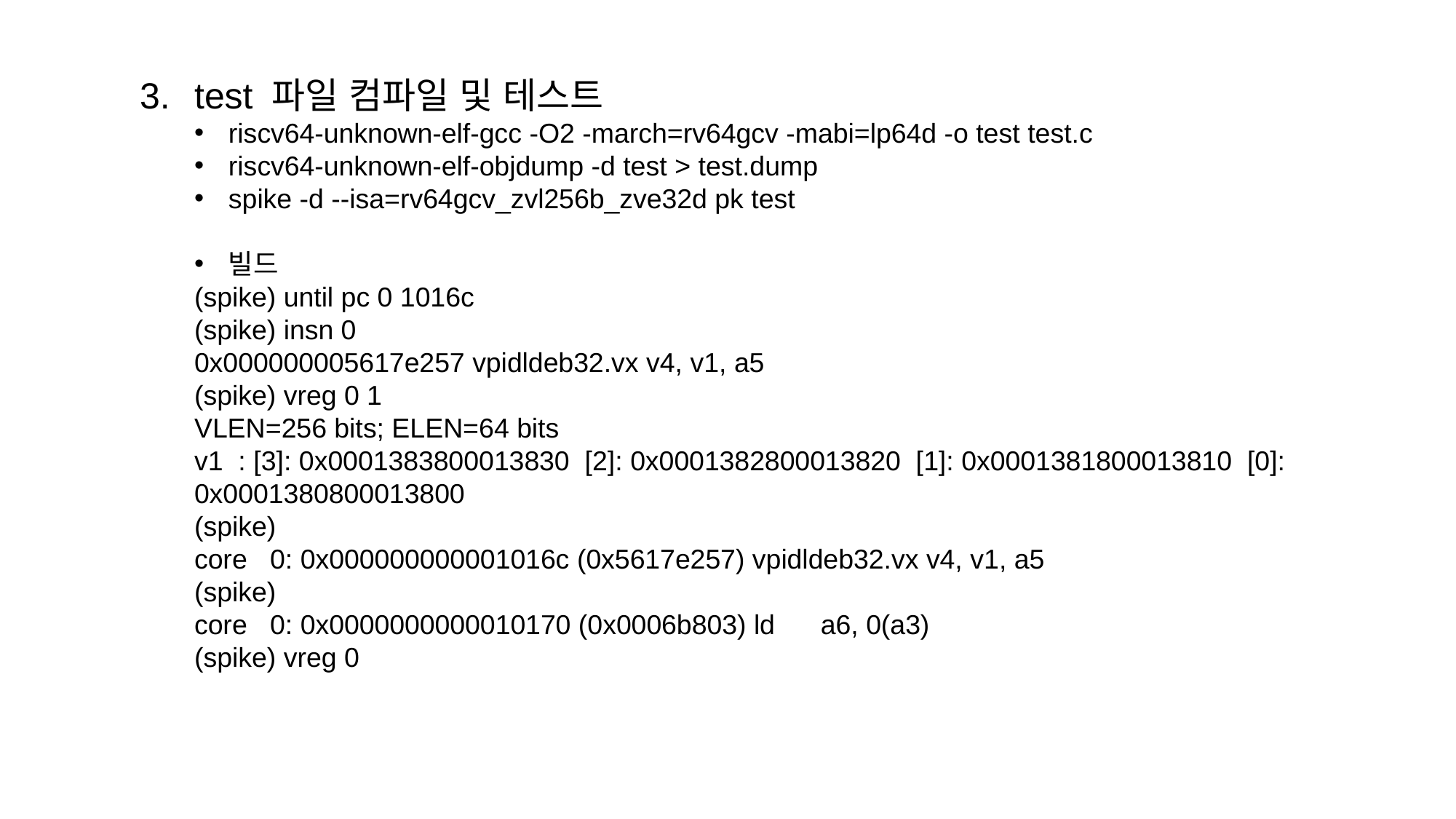

test 파일 컴파일 및 테스트
riscv64-unknown-elf-gcc -O2 -march=rv64gcv -mabi=lp64d -o test test.c
riscv64-unknown-elf-objdump -d test > test.dump
spike -d --isa=rv64gcv_zvl256b_zve32d pk test

빌드
(spike) until pc 0 1016c
(spike) insn 0
0x000000005617e257 vpidldeb32.vx v4, v1, a5
(spike) vreg 0 1
VLEN=256 bits; ELEN=64 bits
v1  : [3]: 0x0001383800013830  [2]: 0x0001382800013820  [1]: 0x0001381800013810  [0]: 0x0001380800013800
(spike)
core   0: 0x000000000001016c (0x5617e257) vpidldeb32.vx v4, v1, a5
(spike)
core   0: 0x0000000000010170 (0x0006b803) ld      a6, 0(a3)
(spike) vreg 0